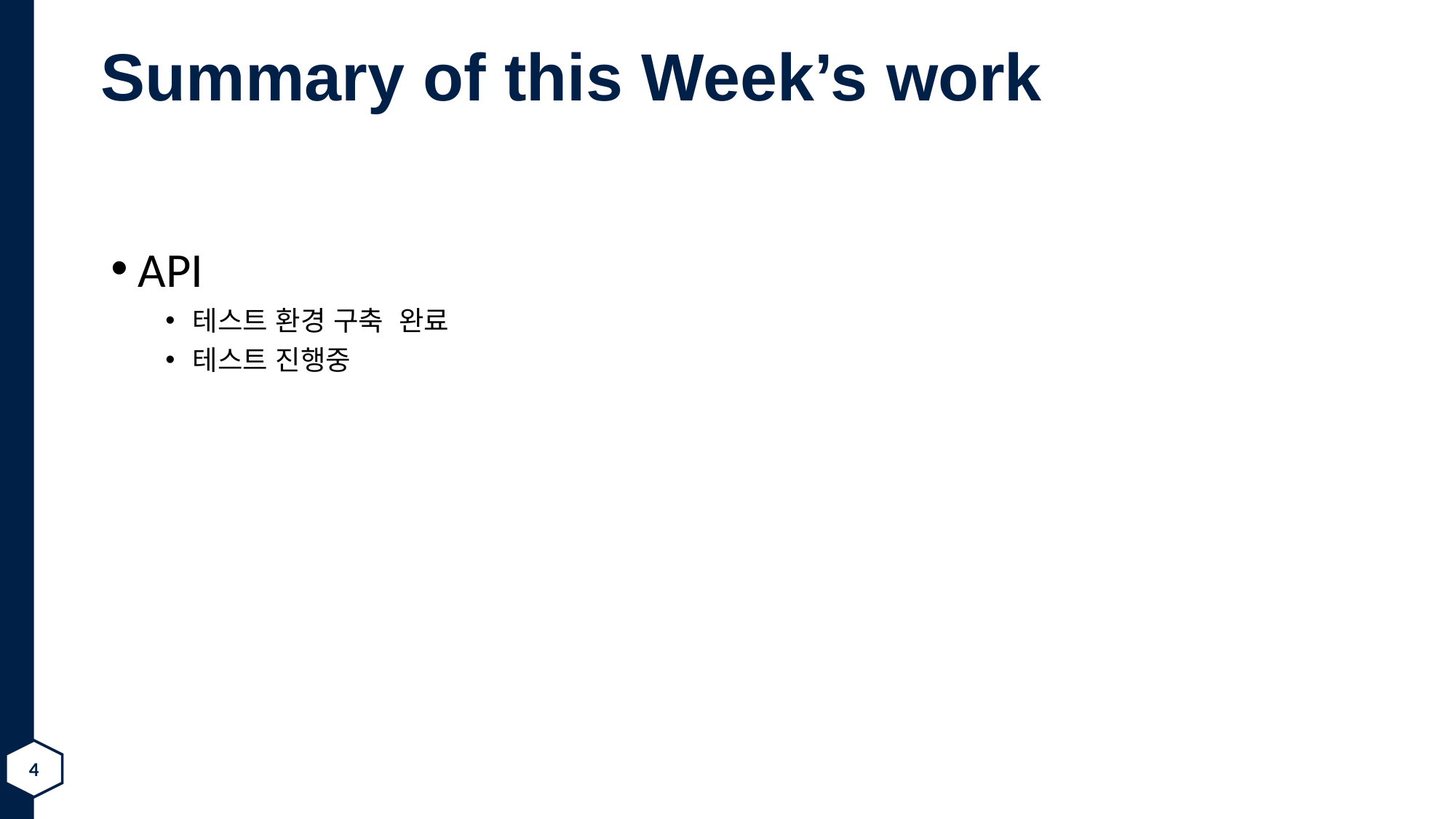

# Summary of this Week’s work

API
테스트 환경 구축  완료
테스트 진행중